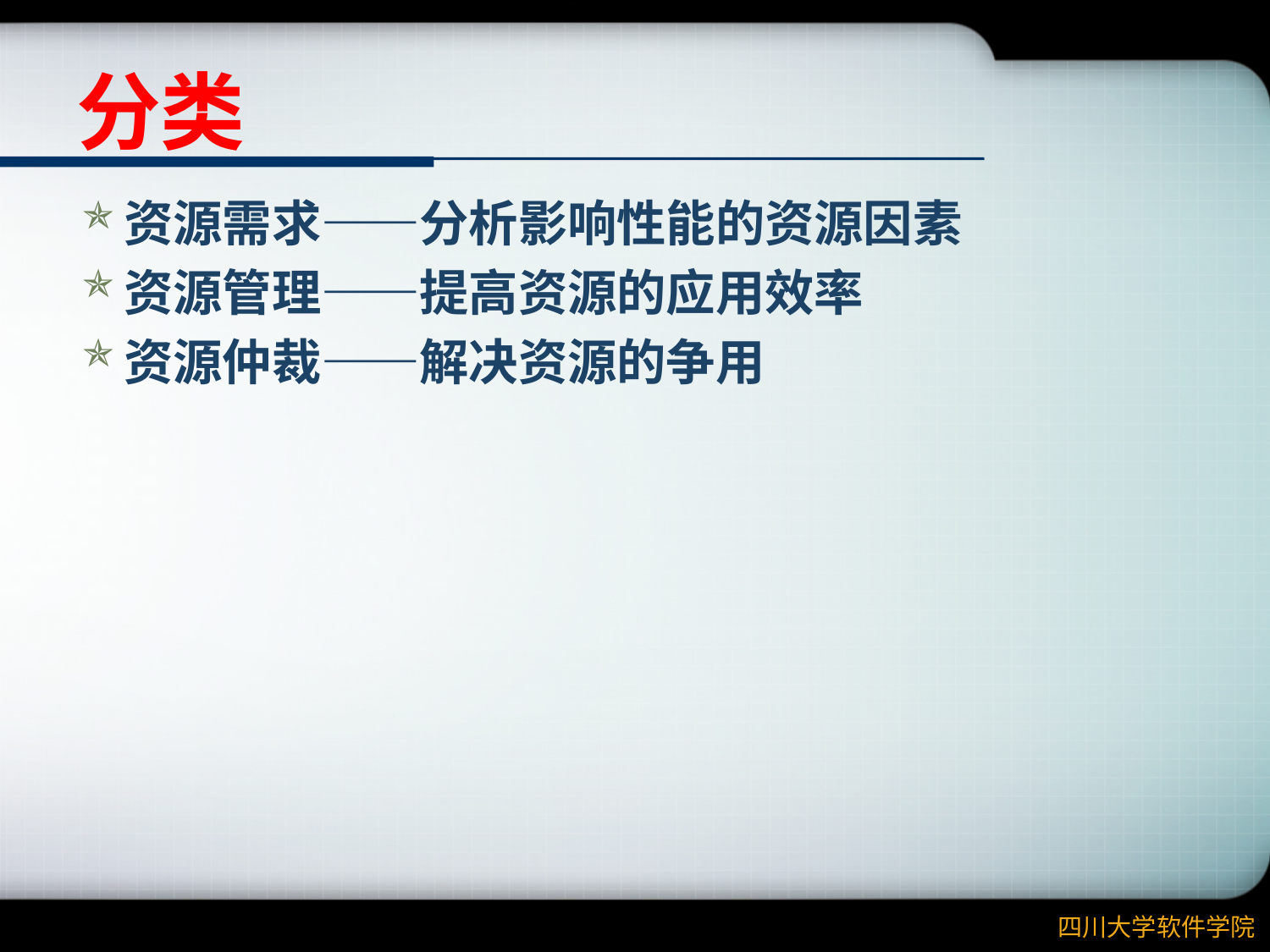

# 分类
资源需求——分析影响性能的资源因素
资源管理——提高资源的应用效率
资源仲裁——解决资源的争用